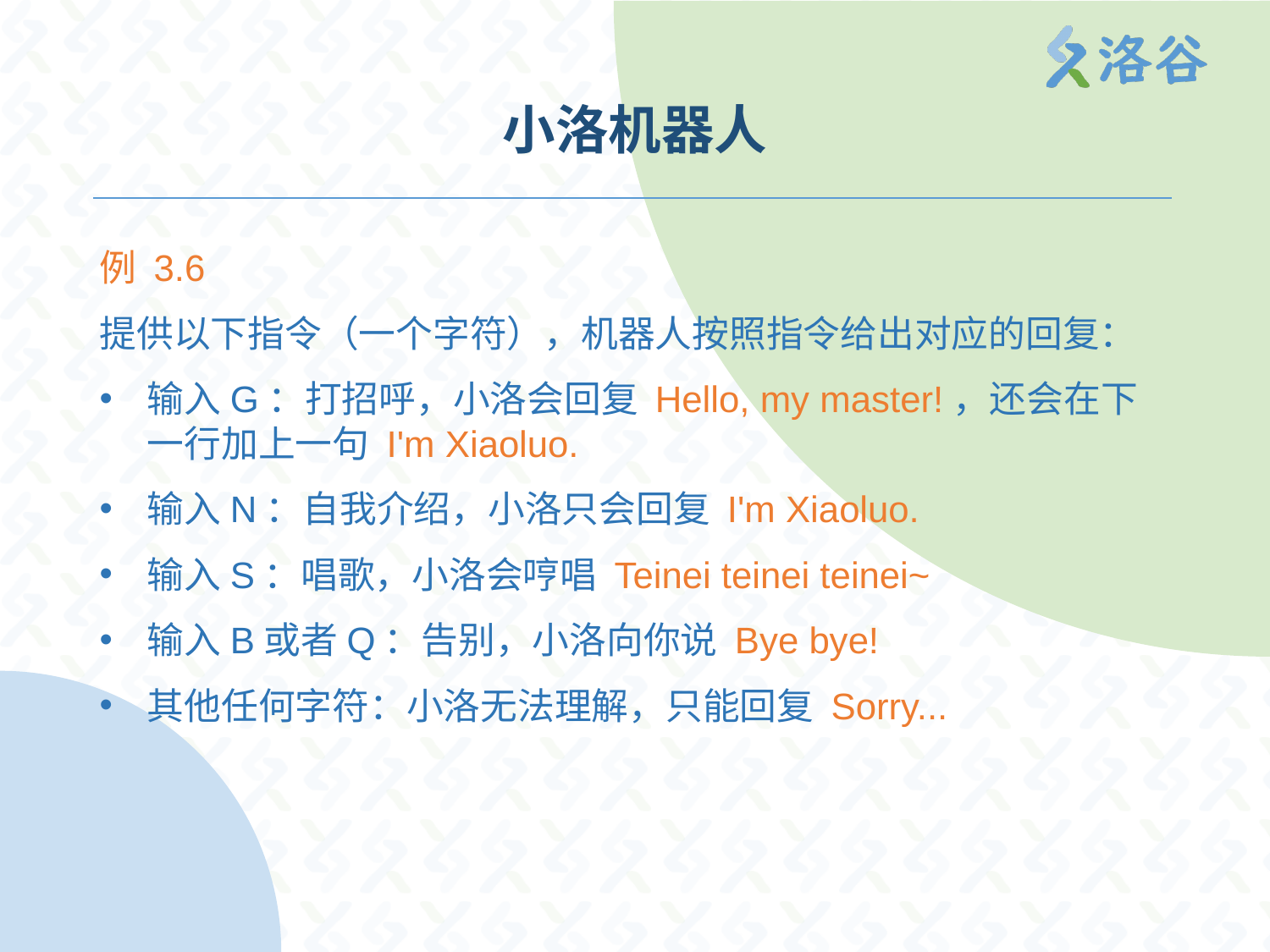

# 小洛机器人
例 3.6
提供以下指令（一个字符），机器人按照指令给出对应的回复：
输入G：打招呼，小洛会回复 Hello, my master!，还会在下一行加上一句 I'm Xiaoluo.
输入N：自我介绍，小洛只会回复 I'm Xiaoluo.
输入S：唱歌，小洛会哼唱 Teinei teinei teinei~
输入B或者Q：告别，小洛向你说 Bye bye!
其他任何字符：小洛无法理解，只能回复 Sorry...